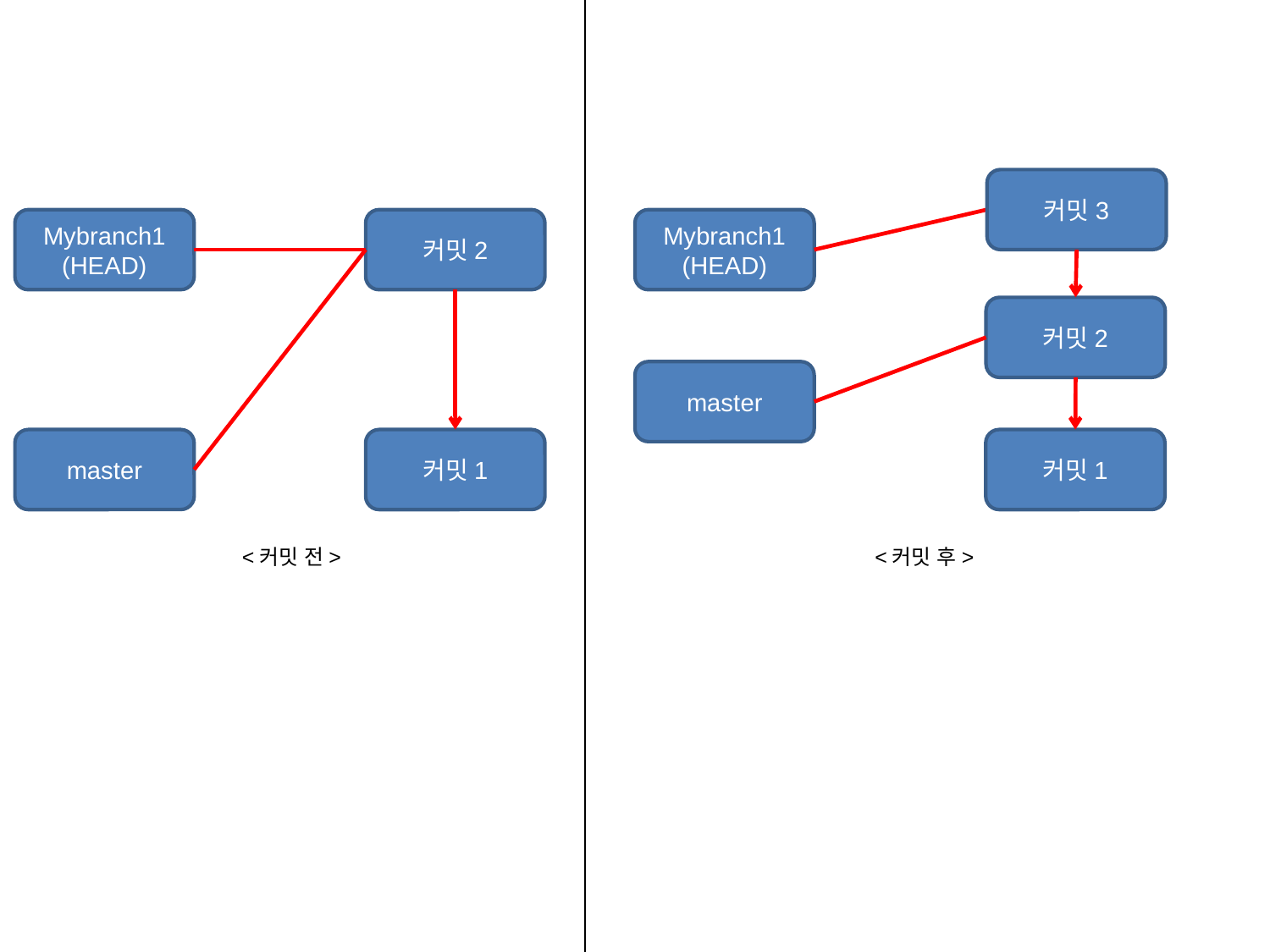

커밋3
Mybranch1
(HEAD)
커밋2
master
커밋1
Mybranch1
(HEAD)
커밋2
master
커밋1
<커밋 전>
<커밋 후>